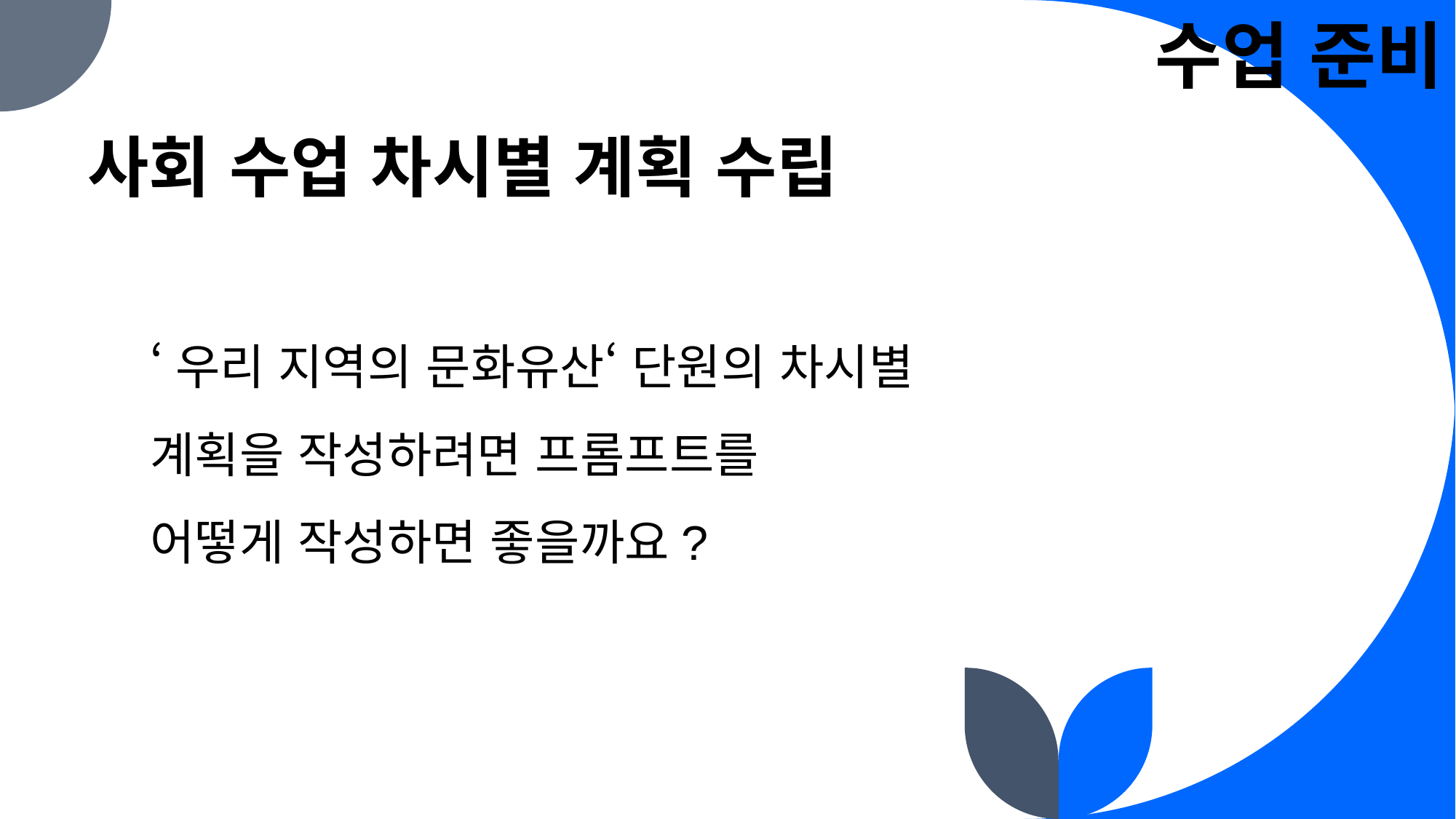

# 수업 준비
사회 수업 차시별 계획 수립
‘우리 지역의 문화유산‘ 단원의 차시별
계획을 작성하려면 프롬프트를
어떻게 작성하면 좋을까요?